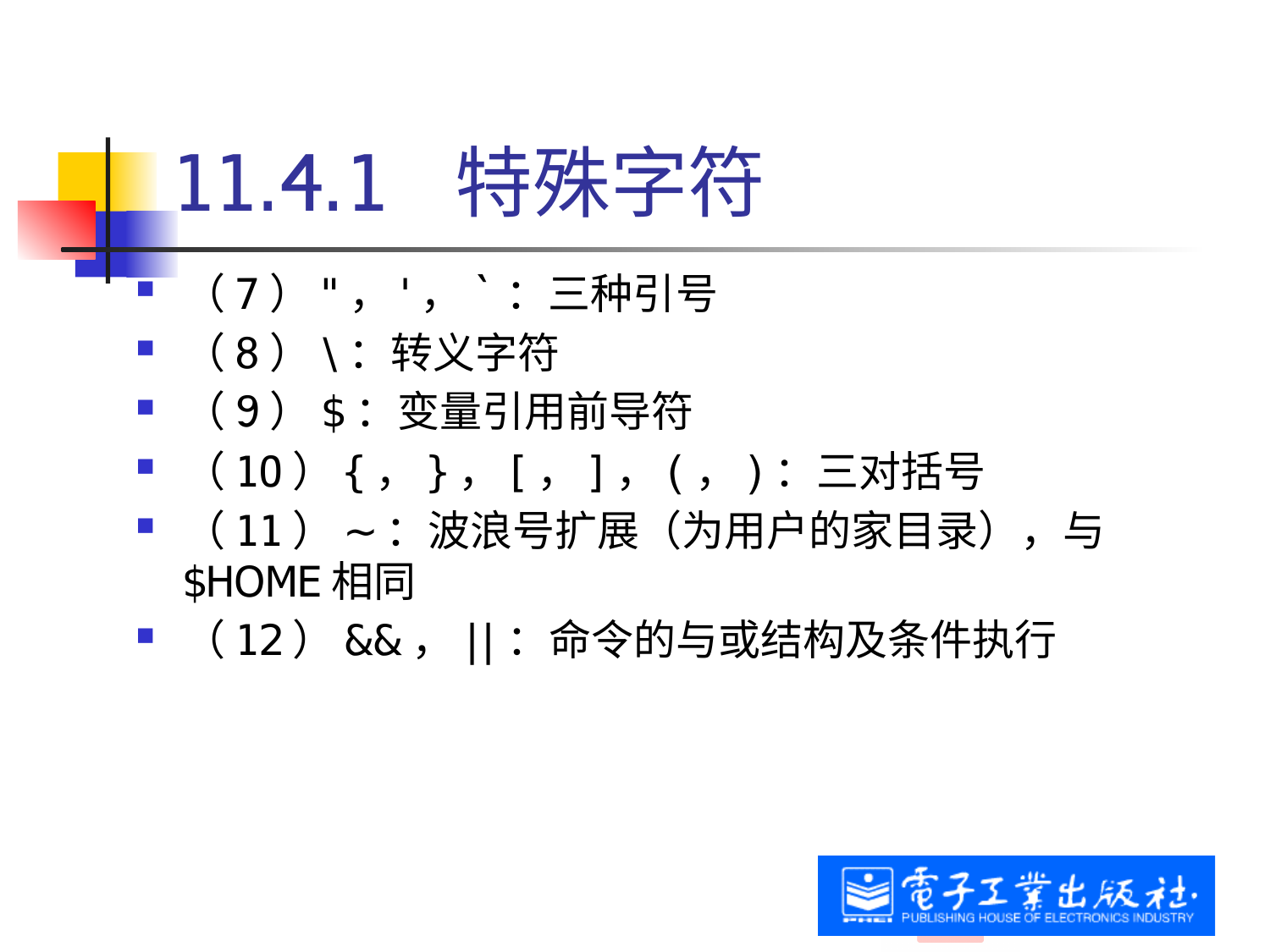

# 11.4.1  特殊字符
（7）"，'，`：三种引号
（8）\：转义字符
（9）$：变量引用前导符
（10）{，}，[，]，(，)：三对括号
（11）~：波浪号扩展（为用户的家目录），与$HOME相同
（12）&&，||：命令的与或结构及条件执行